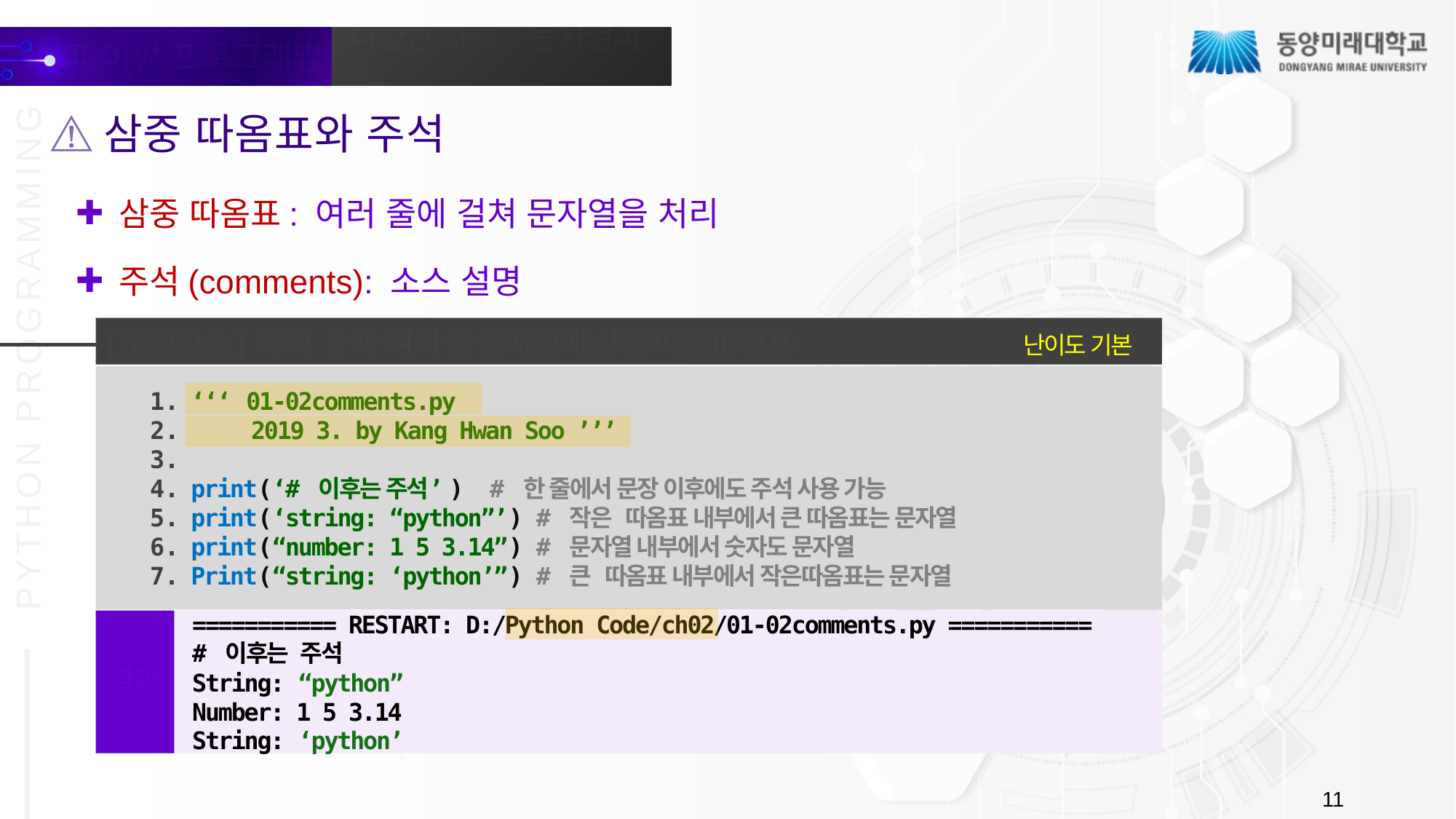

삼중 따옴표와 주석
삼중 따옴표: 여러 줄에 걸쳐 문자열을 처리
주석(comments): 소스 설명

난이도 기본
[코딩실습] 주석 #과 여러 줄 문자열에 삼중 따옴표 활용
‘‘‘ 01-02comments.py
2019 3. by Kang Hwan Soo ’’’

print(‘# 이후는 주석’)  # 한 줄에서 문장 이후에도 주석 사용 가능
print(‘string: “python”’) # 작은 따옴표 내부에서 큰 따옴표는 문자열
print(“number: 1 5 3.14”) # 문자열 내부에서 숫자도 문자열
Print(“string: ‘python’”) # 큰 따옴표 내부에서 작은따옴표는 문자열

=========== RESTART: D:/Python Code/ch02/01-02comments.py ===========
# 이후는 주석
String: “python”
Number: 1 5 3.14
String: ‘python’

결과
11